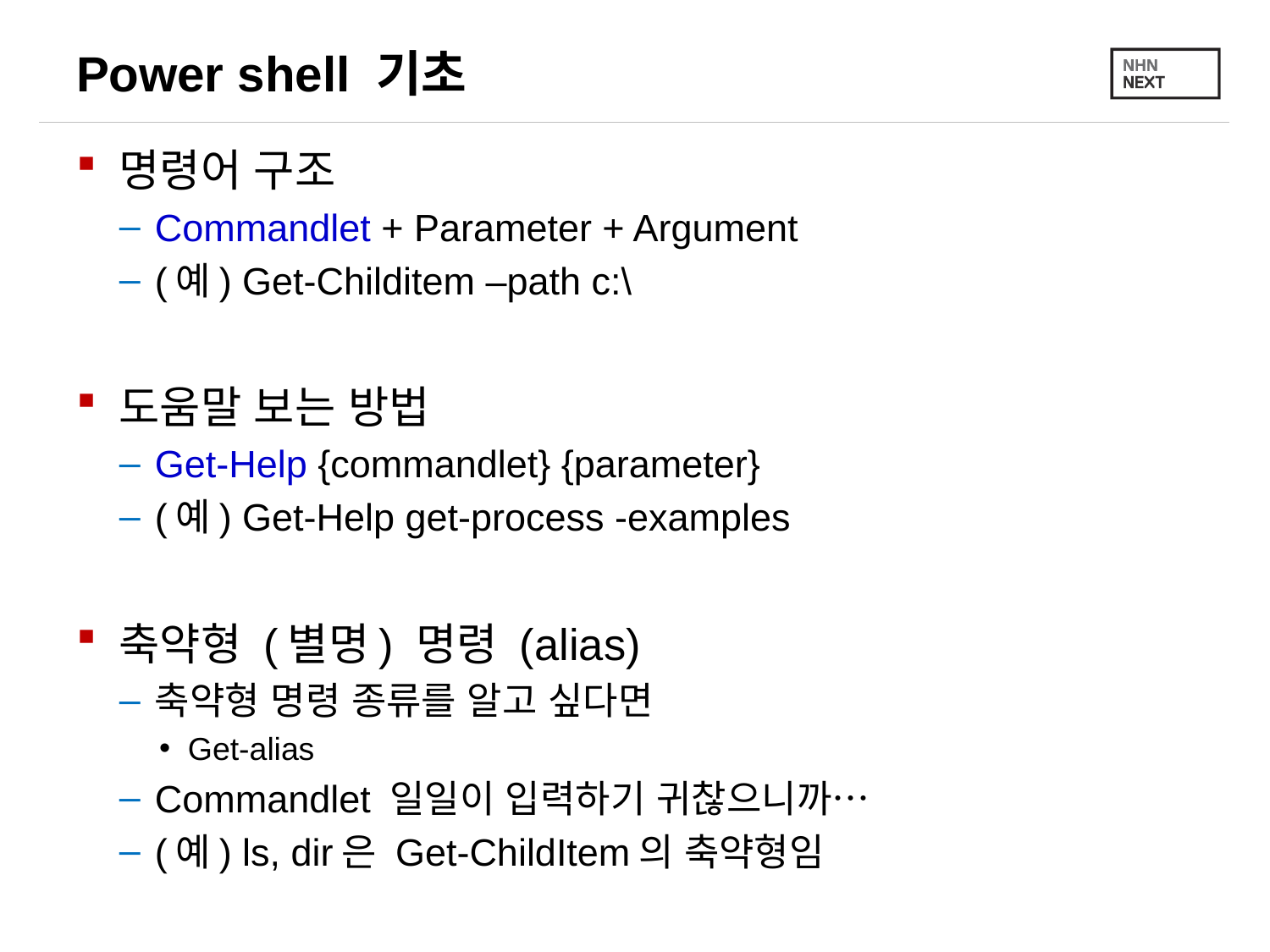

# Power shell 기초
명령어 구조
Commandlet + Parameter + Argument
(예) Get-Childitem –path c:\

도움말 보는 방법
Get-Help {commandlet} {parameter}
(예) Get-Help get-process -examples

축약형 (별명) 명령 (alias)
축약형 명령 종류를 알고 싶다면
Get-alias
Commandlet 일일이 입력하기 귀찮으니까…
(예) ls, dir은 Get-ChildItem의 축약형임